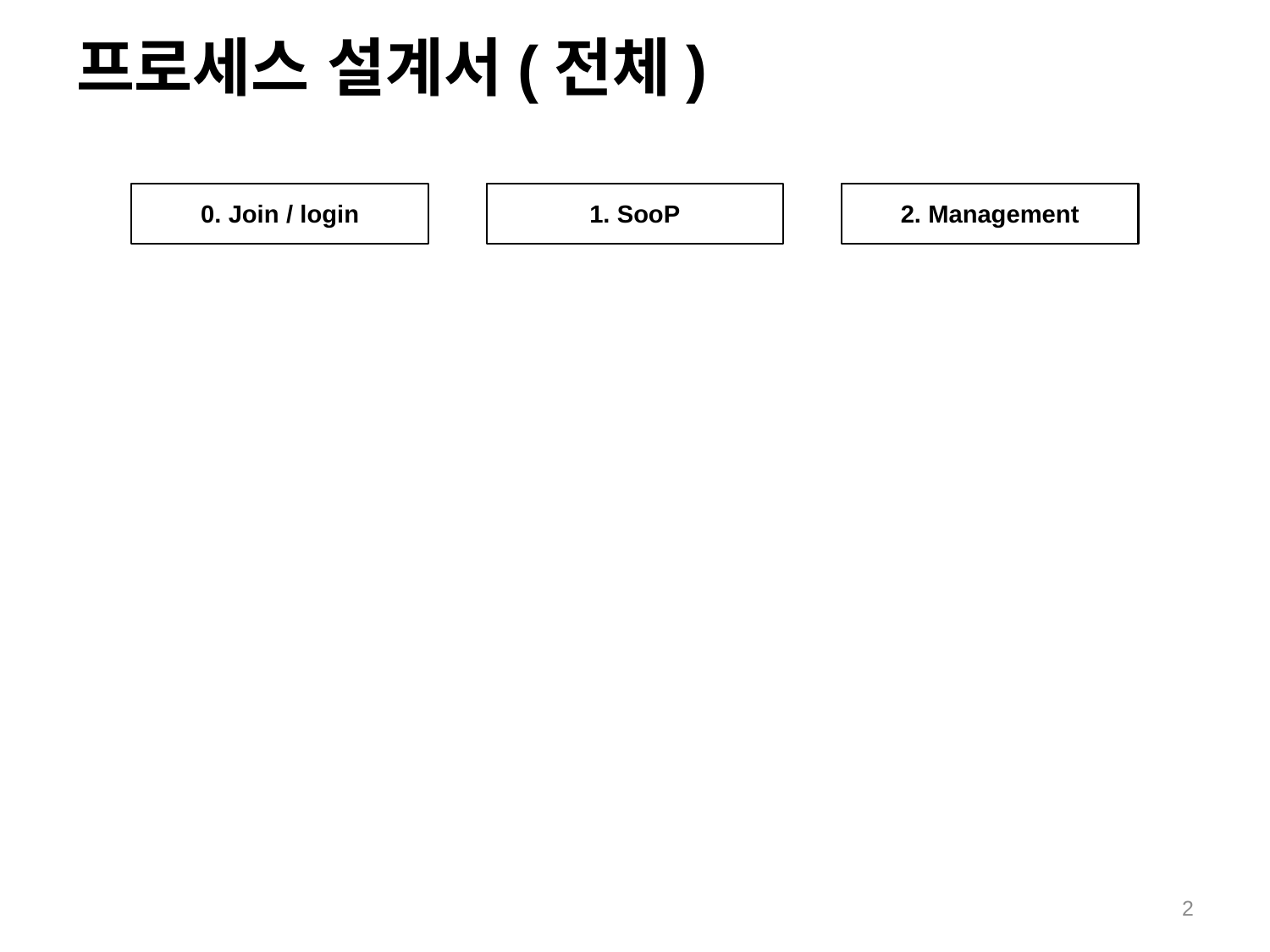

# 프로세스 설계서(전체)
0. Join / login
1. SooP
2. Management
2